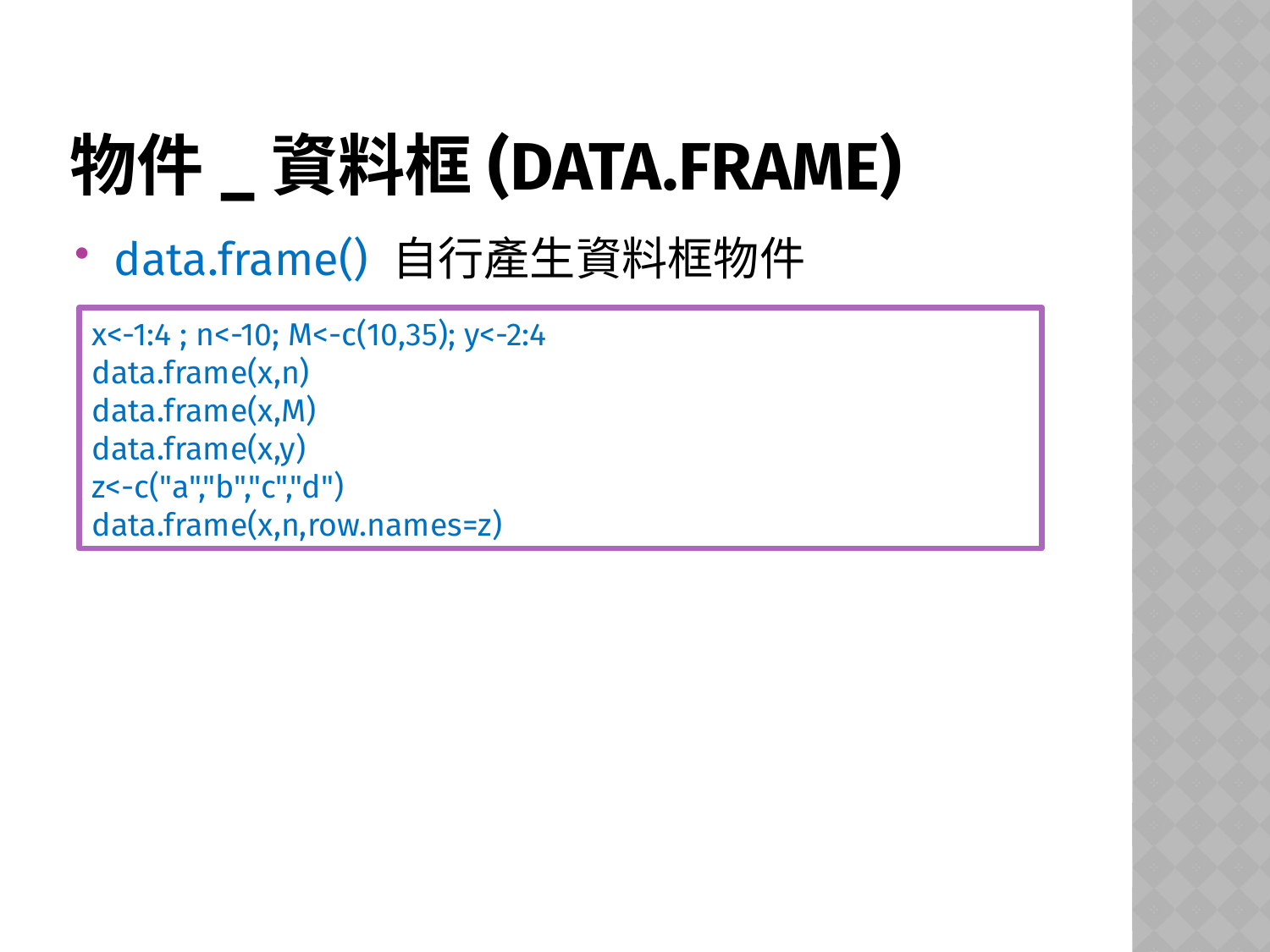

# 物件_資料框(data.frame)
data.frame() 自行產生資料框物件
x<-1:4 ; n<-10; M<-c(10,35); y<-2:4
data.frame(x,n)
data.frame(x,M)
data.frame(x,y)
z<-c("a","b","c","d")
data.frame(x,n,row.names=z)